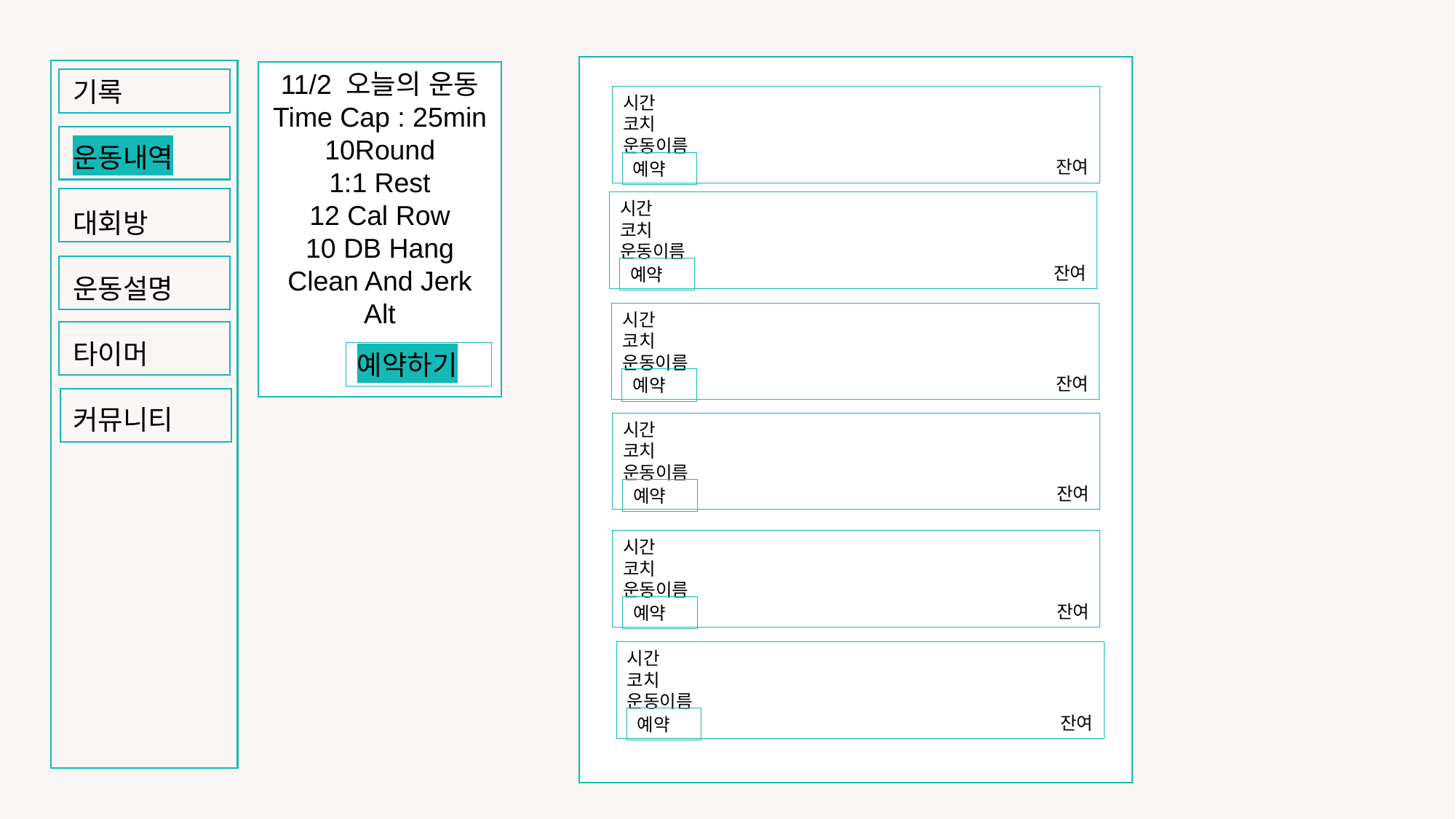

시간
코치
운동이름
		잔여
예약
시간
코치
운동이름
		잔여
예약
시간
코치
운동이름
		잔여
예약
시간
코치
운동이름
		잔여
예약
시간
코치
운동이름
		잔여
예약
시간
코치
운동이름
		잔여
예약

11/2 오늘의 운동
Time Cap : 25min
10Round
1:1 Rest
12 Cal Row
10 DB Hang Clean And Jerk Alt
예약하기
기록

운동내역

대회방

운동설명

타이머

커뮤니티